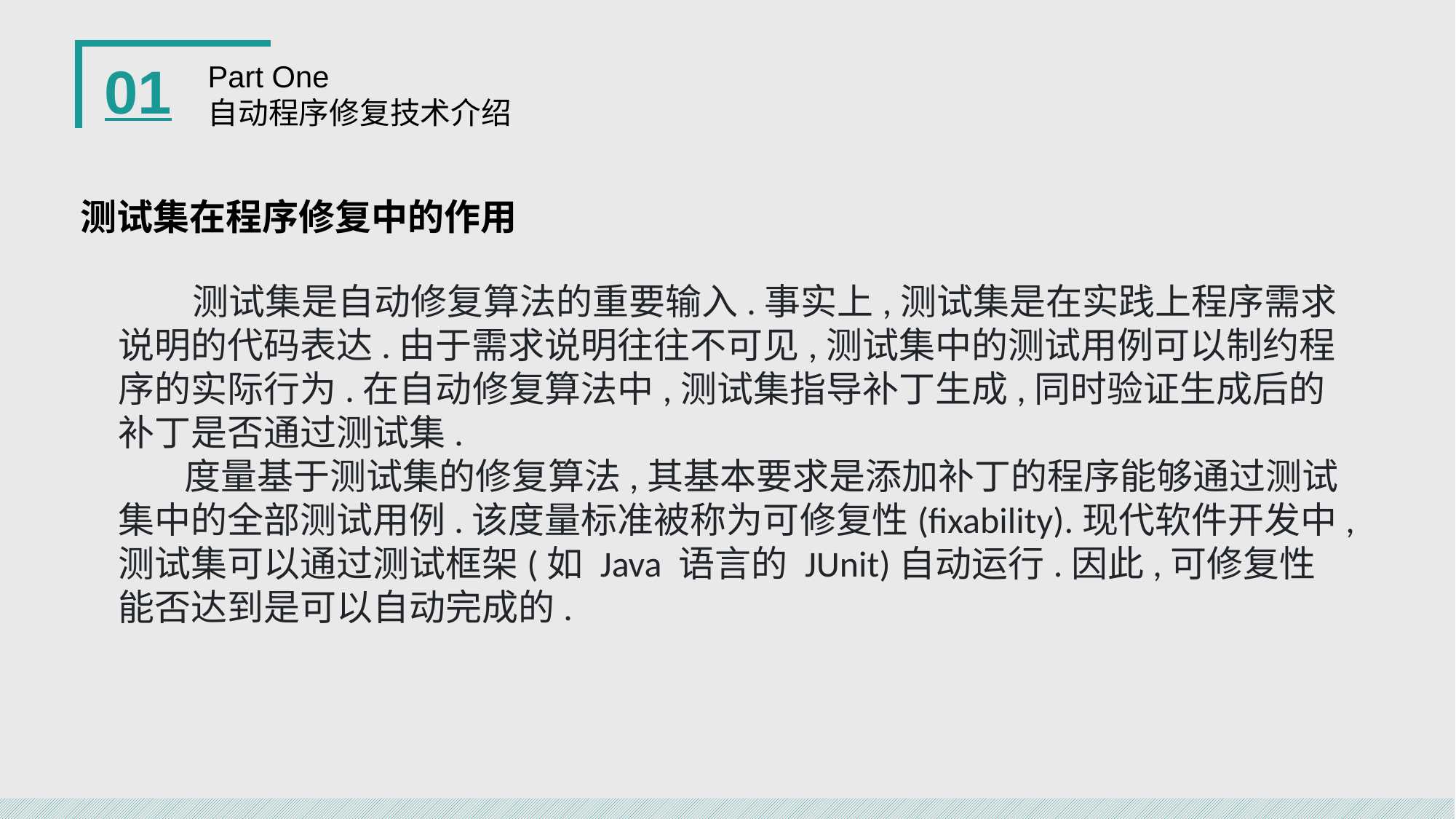

01
Part One
自动程序修复技术介绍
测试集在程序修复中的作用
        测试集是自动修复算法的重要输入.事实上,测试集是在实践上程序需求说明的代码表达.由于需求说明往往不可见,测试集中的测试用例可以制约程序的实际行为.在自动修复算法中,测试集指导补丁生成,同时验证生成后的补丁是否通过测试集.
       度量基于测试集的修复算法,其基本要求是添加补丁的程序能够通过测试集中的全部测试用例.该度量标准被称为可修复性(fixability).现代软件开发中,测试集可以通过测试框架(如 Java 语言的 JUnit)自动运行.因此,可修复性能否达到是可以自动完成的.